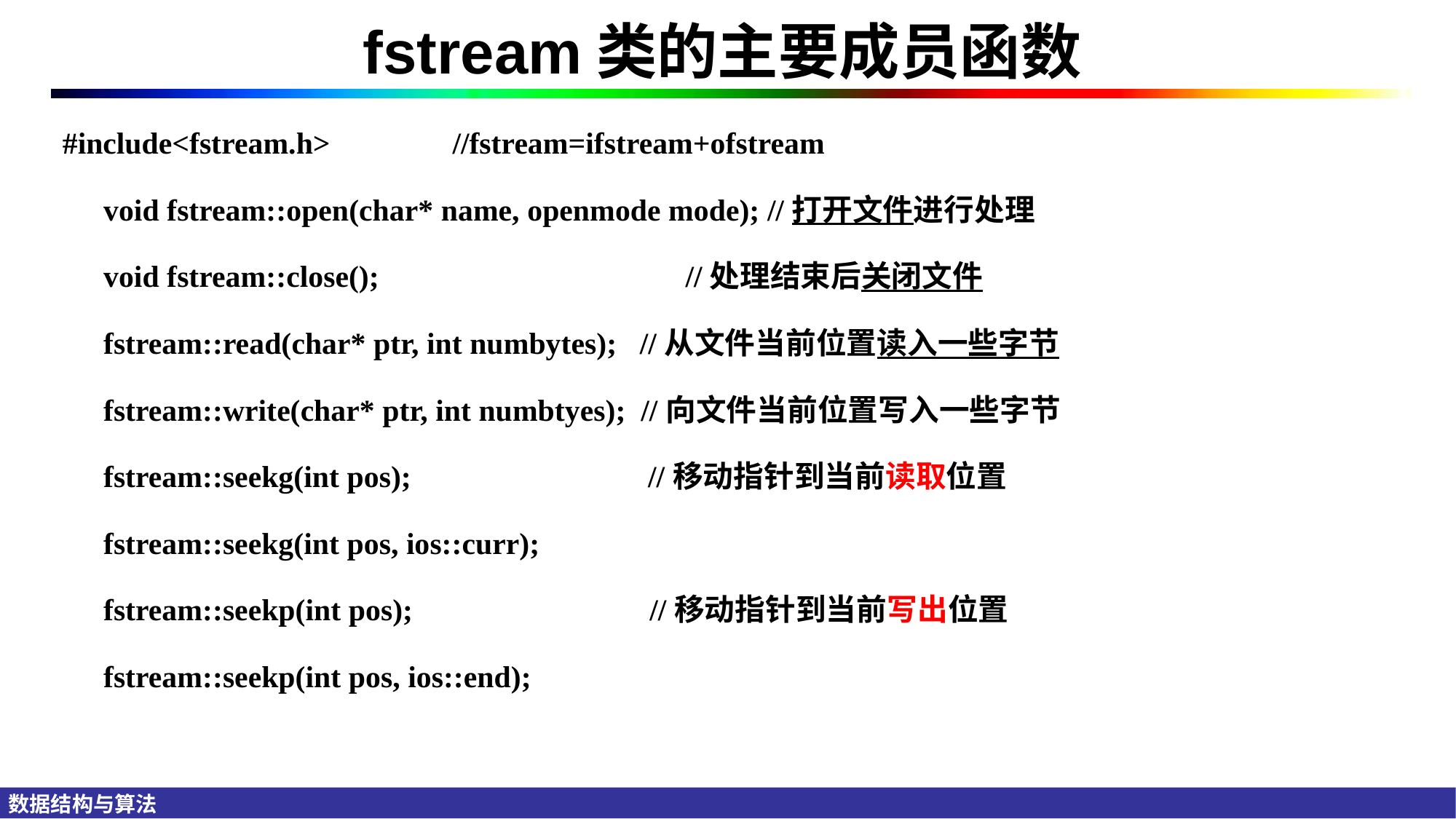

fstream类的主要成员函数
#include<fstream.h>                //fstream=ifstream+ofstream
	void fstream::open(char* name, openmode mode); //打开文件进行处理
 	void fstream::close(); 		                   //处理结束后关闭文件
	fstream::read(char* ptr, int numbytes);   //从文件当前位置读入一些字节
	fstream::write(char* ptr, int numbtyes);  //向文件当前位置写入一些字节
	fstream::seekg(int pos);                               //移动指针到当前读取位置
	fstream::seekg(int pos, ios::curr);
	fstream::seekp(int pos);                               //移动指针到当前写出位置
	fstream::seekp(int pos, ios::end);